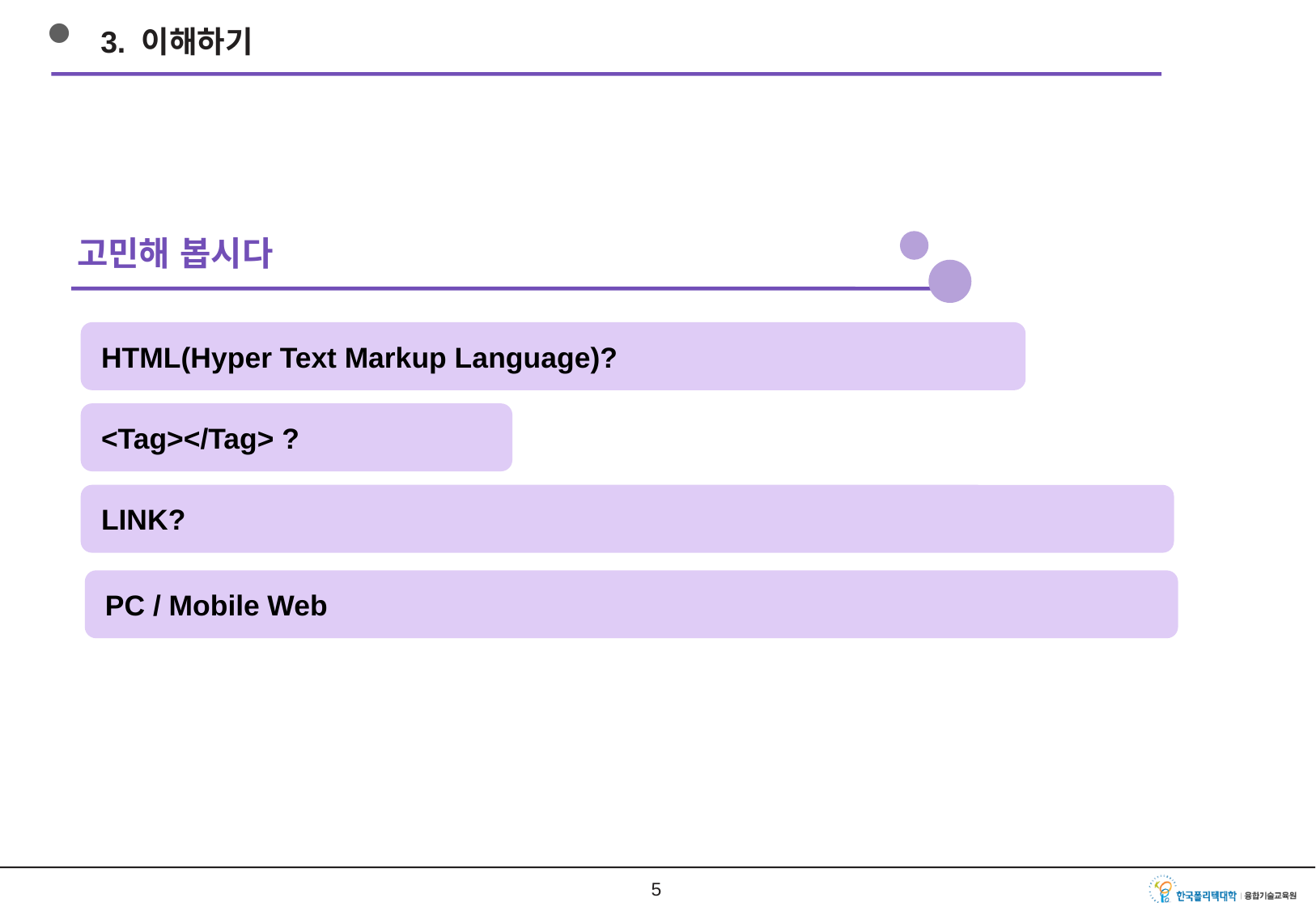

3. 이해하기
고민해 봅시다

HTML(Hyper Text Markup Language)?
<Tag></Tag> ?
LINK?
PC / Mobile Web
5